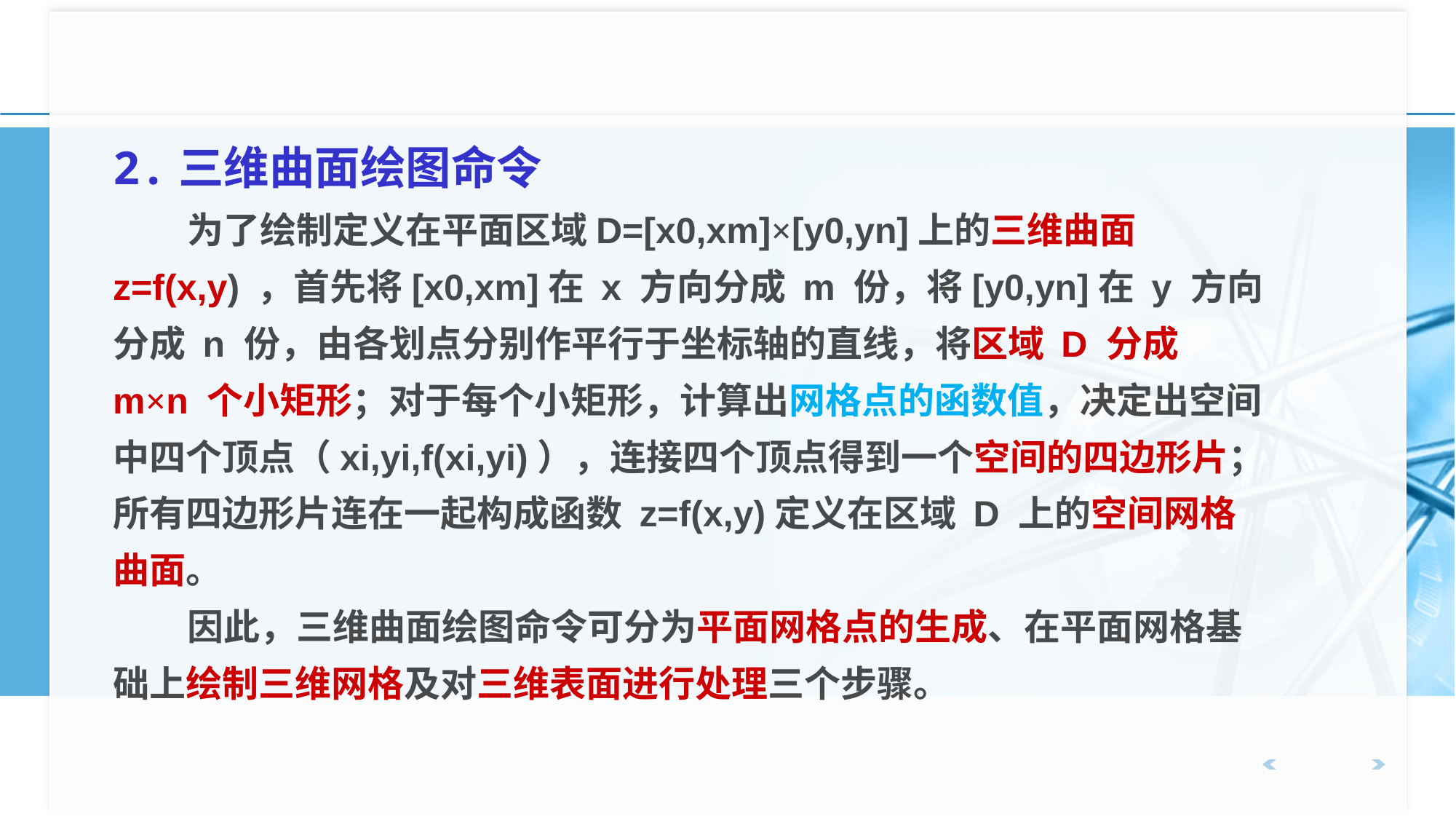

2.三维曲面绘图命令
        为了绘制定义在平面区域D=[x0,xm]×[y0,yn]上的三维曲面z=f(x,y) ，首先将[x0,xm]在 x 方向分成 m 份，将[y0,yn]在 y 方向分成 n 份，由各划点分别作平行于坐标轴的直线，将区域 D 分成 m×n 个小矩形；对于每个小矩形，计算出网格点的函数值，决定出空间中四个顶点（xi,yi,f(xi,yi)），连接四个顶点得到一个空间的四边形片；所有四边形片连在一起构成函数 z=f(x,y)定义在区域 D 上的空间网格曲面。
        因此，三维曲面绘图命令可分为平面网格点的生成、在平面网格基础上绘制三维网格及对三维表面进行处理三个步骤。
17